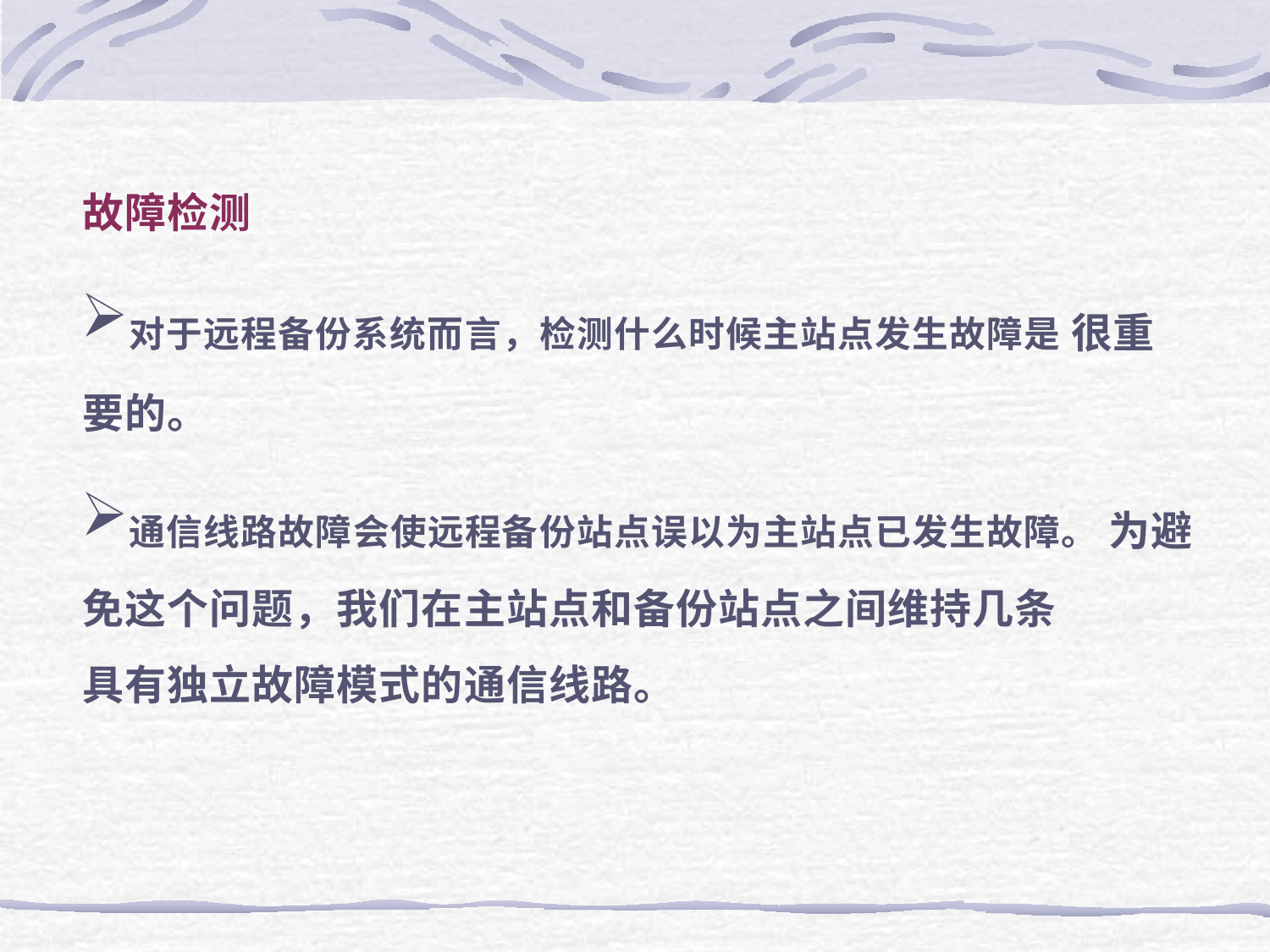

故障检测
对于远程备份系统而言，检测什么时候主站点发生故障是 很重要的。
通信线路故障会使远程备份站点误以为主站点已发生故障。 为避免这个问题，我们在主站点和备份站点之间维持几条
具有独立故障模式的通信线路。